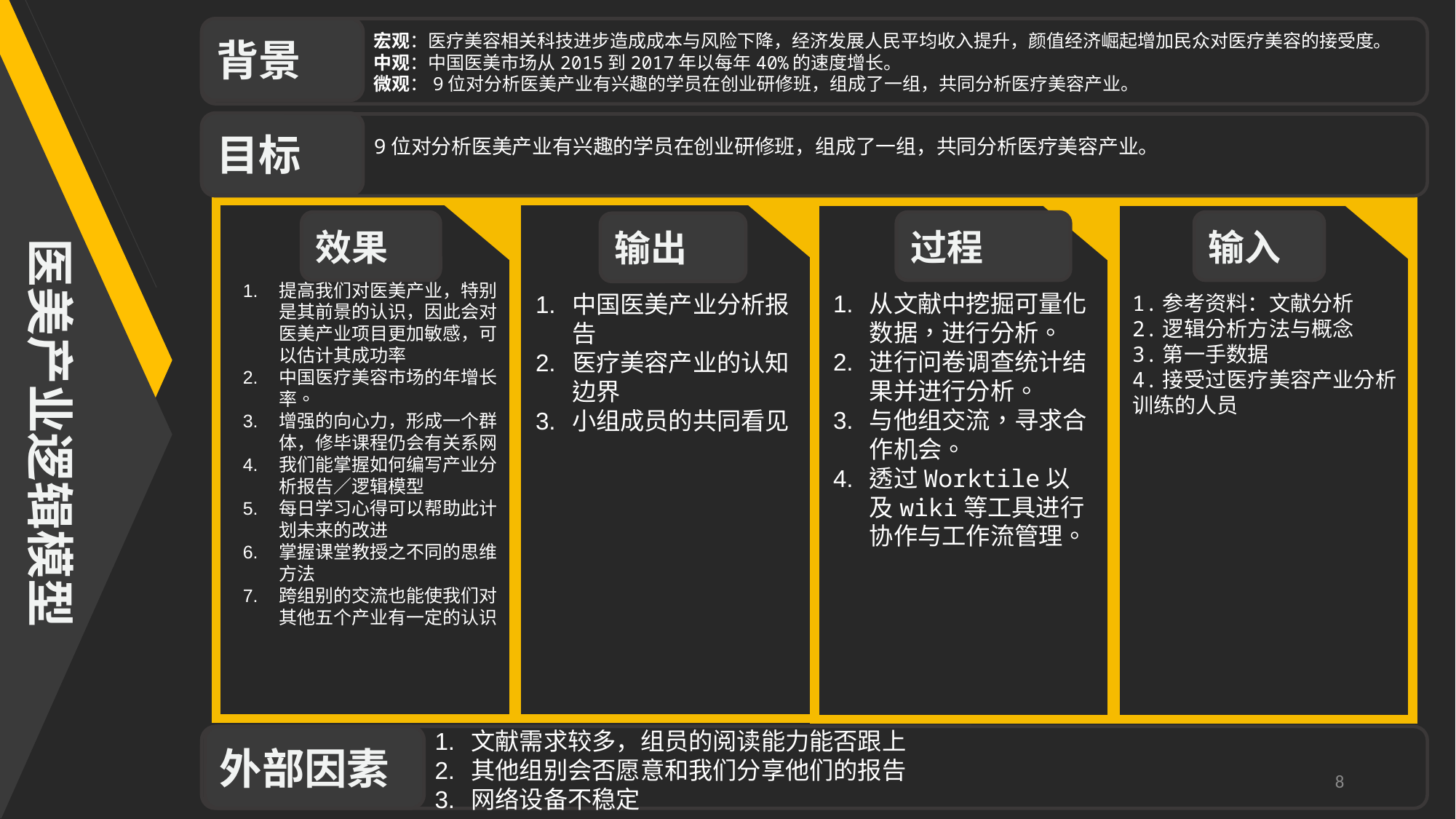

背景
宏观：医疗美容相关科技进步造成成本与风险下降，经济发展人民平均收入提升，颜值经济崛起增加民众对医疗美容的接受度。
中观：中国医美市场从2015到2017年以每年40%的速度增长。
微观：9位对分析医美产业有兴趣的学员在创业研修班，组成了一组，共同分析医疗美容产业。
目标

9位对分析医美产业有兴趣的学员在创业研修班，组成了一组，共同分析医疗美容产业。
医美产业逻辑模型

效果
过程
输入
输出
提高我们对医美产业，特别是其前景的认识，因此会对医美产业项目更加敏感，可以估计其成功率
中国医疗美容市场的年增长率。
增强的向心力，形成一个群体，修毕课程仍会有关系网
我们能掌握如何编写产业分析报告／逻辑模型
每日学习心得可以帮助此计划未来的改进
掌握课堂教授之不同的思维方法
跨组别的交流也能使我们对其他五个产业有一定的认识

从文献中挖掘可量化数据，进行分析。
进行问卷调查统计结果并进行分析。
与他组交流，寻求合作机会。
透过Worktile以及wiki等工具进行协作与工作流管理。

中国医美产业分析报告
医疗美容产业的认知边界
小组成员的共同看见

1.参考资料：文献分析
2.逻辑分析方法与概念
3.第一手数据
4.接受过医疗美容产业分析训练的人员

文献需求较多，组员的阅读能力能否跟上
其他组别会否愿意和我们分享他们的报告
网络设备不稳定

外部因素
8